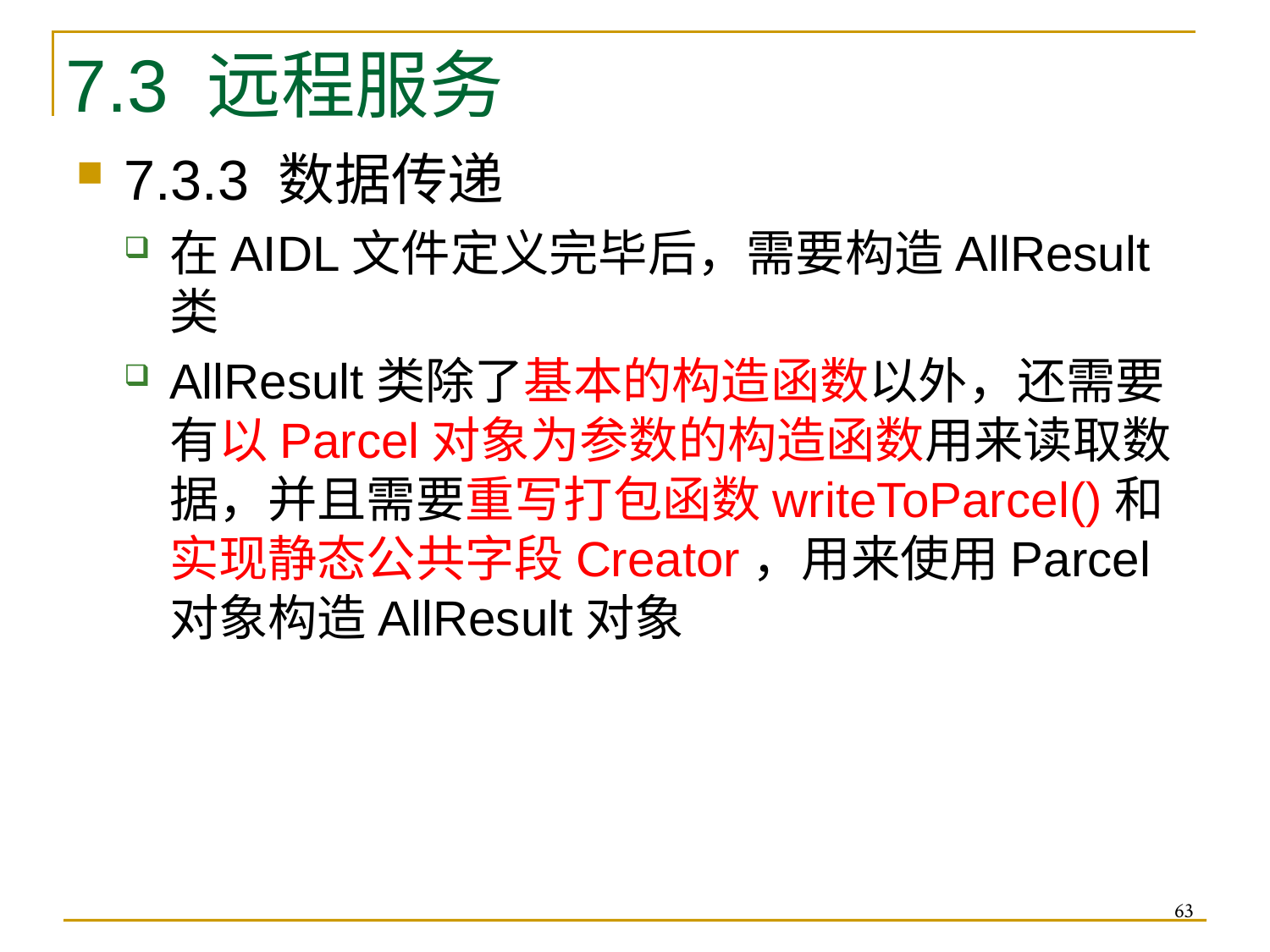

7.3 远程服务
7.3.3 数据传递
在AIDL文件定义完毕后，需要构造AllResult类
AllResult类除了基本的构造函数以外，还需要有以Parcel对象为参数的构造函数用来读取数据，并且需要重写打包函数writeToParcel()和实现静态公共字段Creator，用来使用Parcel对象构造AllResult对象
63